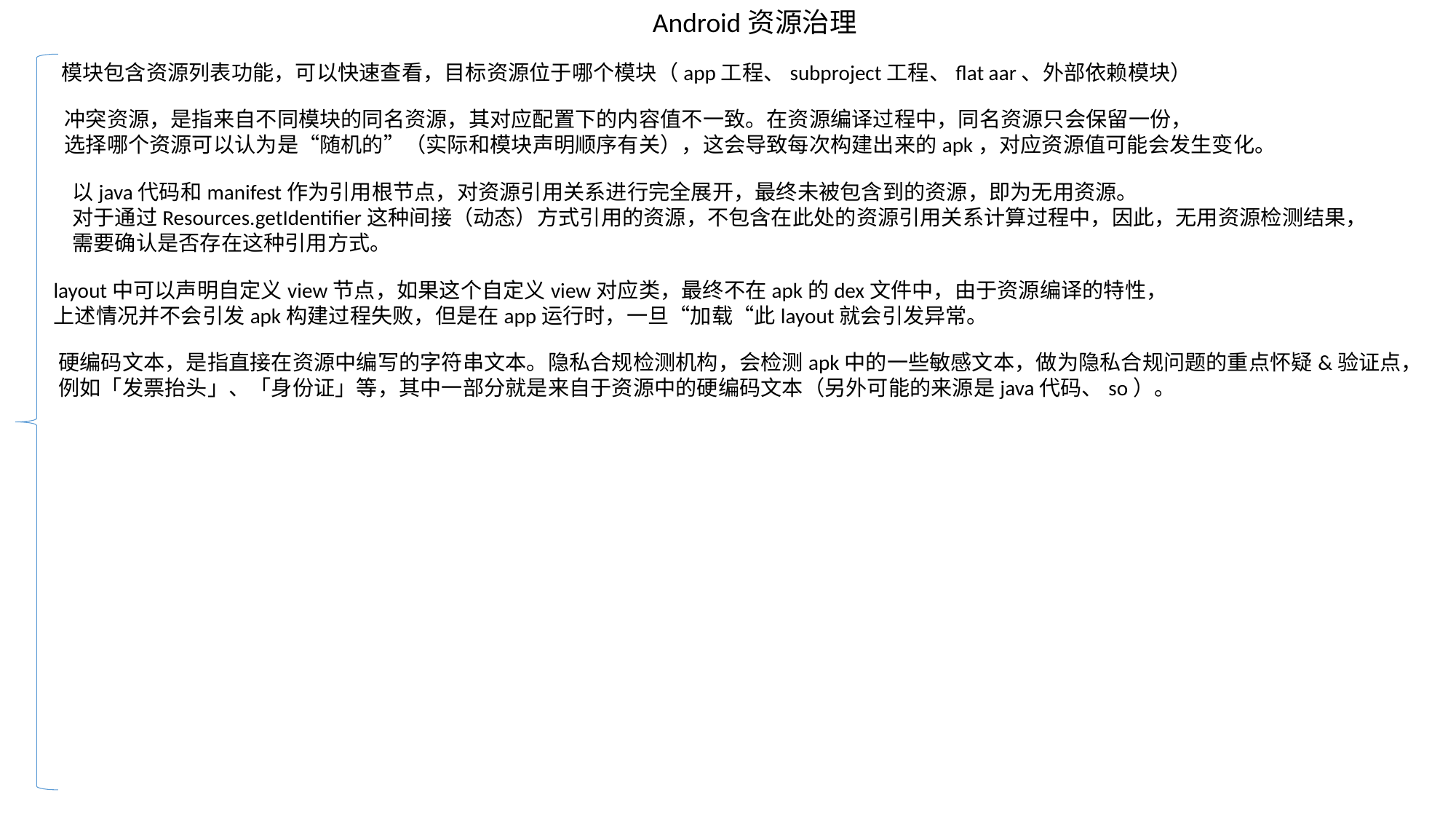

Android资源治理

模块包含资源列表功能，可以快速查看，目标资源位于哪个模块（app工程、subproject工程、flat aar、外部依赖模块）
冲突资源，是指来自不同模块的同名资源，其对应配置下的内容值不一致。在资源编译过程中，同名资源只会保留一份，
选择哪个资源可以认为是“随机的”（实际和模块声明顺序有关），这会导致每次构建出来的apk，对应资源值可能会发生变化。
以java代码和manifest作为引用根节点，对资源引用关系进行完全展开，最终未被包含到的资源，即为无用资源。
对于通过Resources.getIdentifier这种间接（动态）方式引用的资源，不包含在此处的资源引用关系计算过程中，因此，无用资源检测结果，
需要确认是否存在这种引用方式。
layout中可以声明自定义view节点，如果这个自定义view对应类，最终不在apk的dex文件中，由于资源编译的特性，
上述情况并不会引发apk构建过程失败，但是在app运行时，一旦“加载“此layout就会引发异常。
硬编码文本，是指直接在资源中编写的字符串文本。隐私合规检测机构，会检测apk中的一些敏感文本，做为隐私合规问题的重点怀疑&验证点，
例如「发票抬头」、「身份证」等，其中一部分就是来自于资源中的硬编码文本（另外可能的来源是java代码、so）。